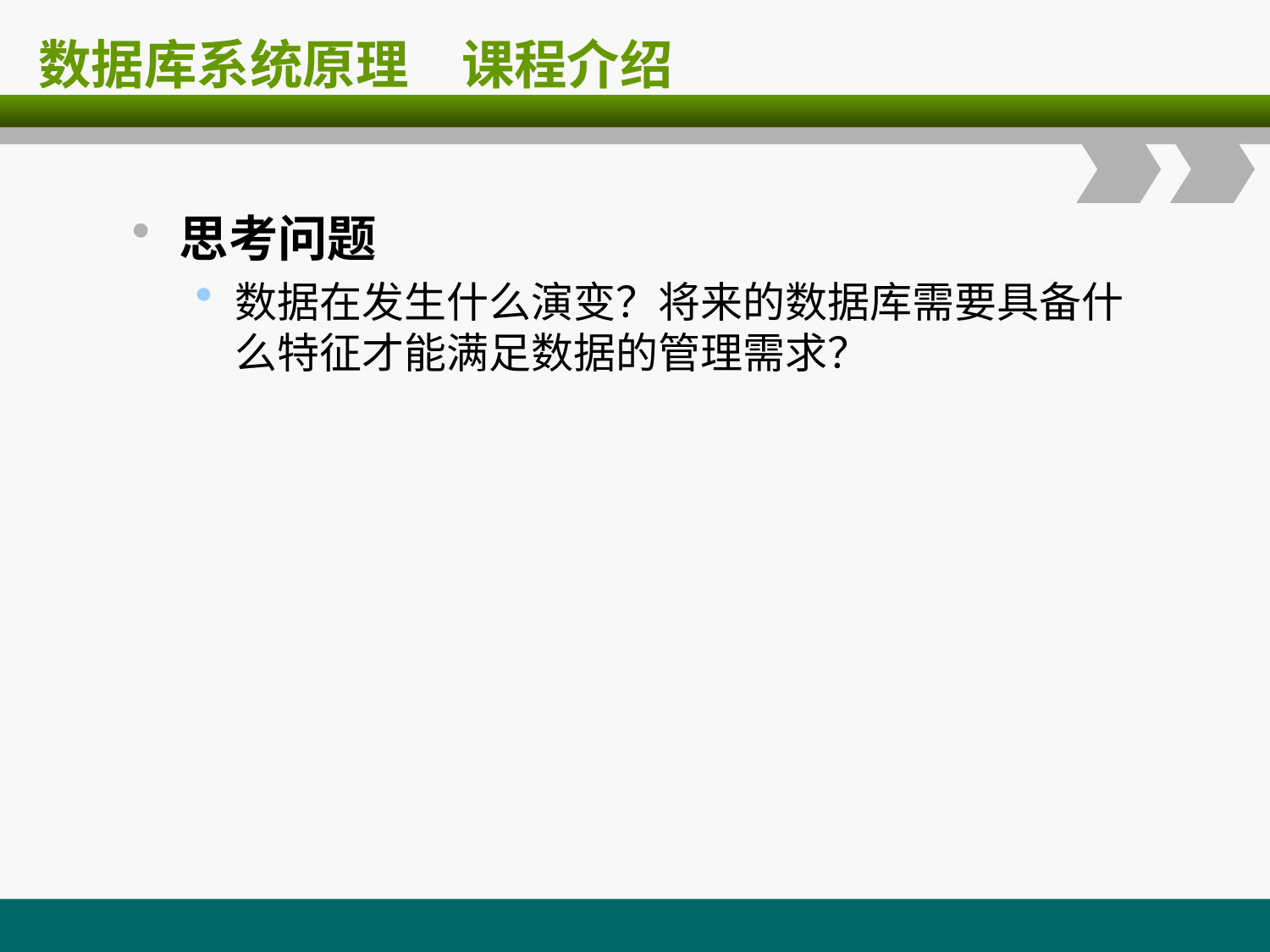

# 数据库系统原理　课程介绍
思考问题
数据在发生什么演变？将来的数据库需要具备什么特征才能满足数据的管理需求？